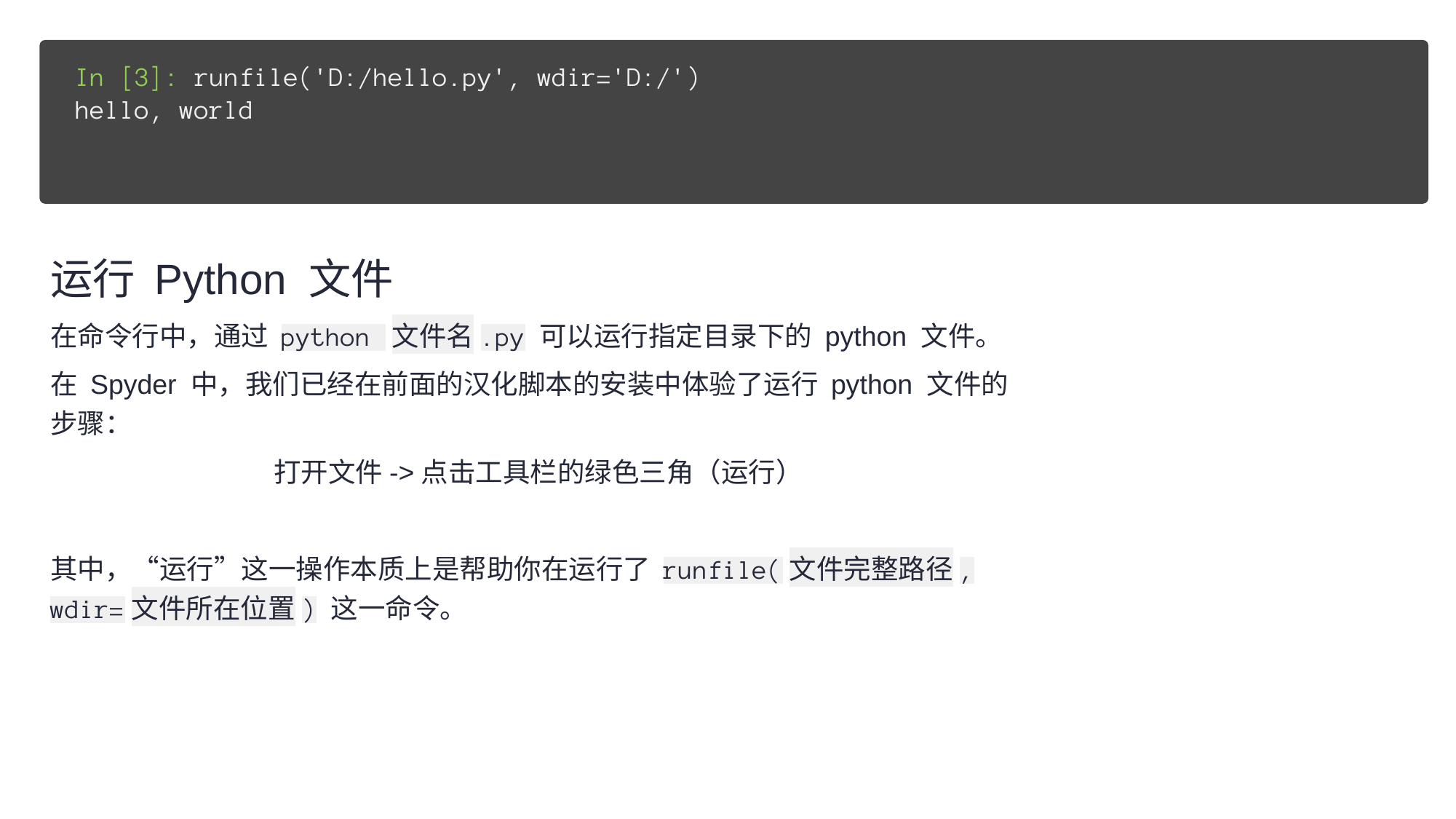

In [3]: runfile('D:/hello.py', wdir='D:/')
hello, world
运行 Python 文件
在命令行中，通过 python 文件名.py 可以运行指定目录下的 python 文件。
在 Spyder 中，我们已经在前面的汉化脚本的安装中体验了运行 python 文件的步骤：
打开文件->点击工具栏的绿色三角（运行）

其中，“运行”这一操作本质上是帮助你在运行了 runfile(文件完整路径, wdir=文件所在位置) 这一命令。